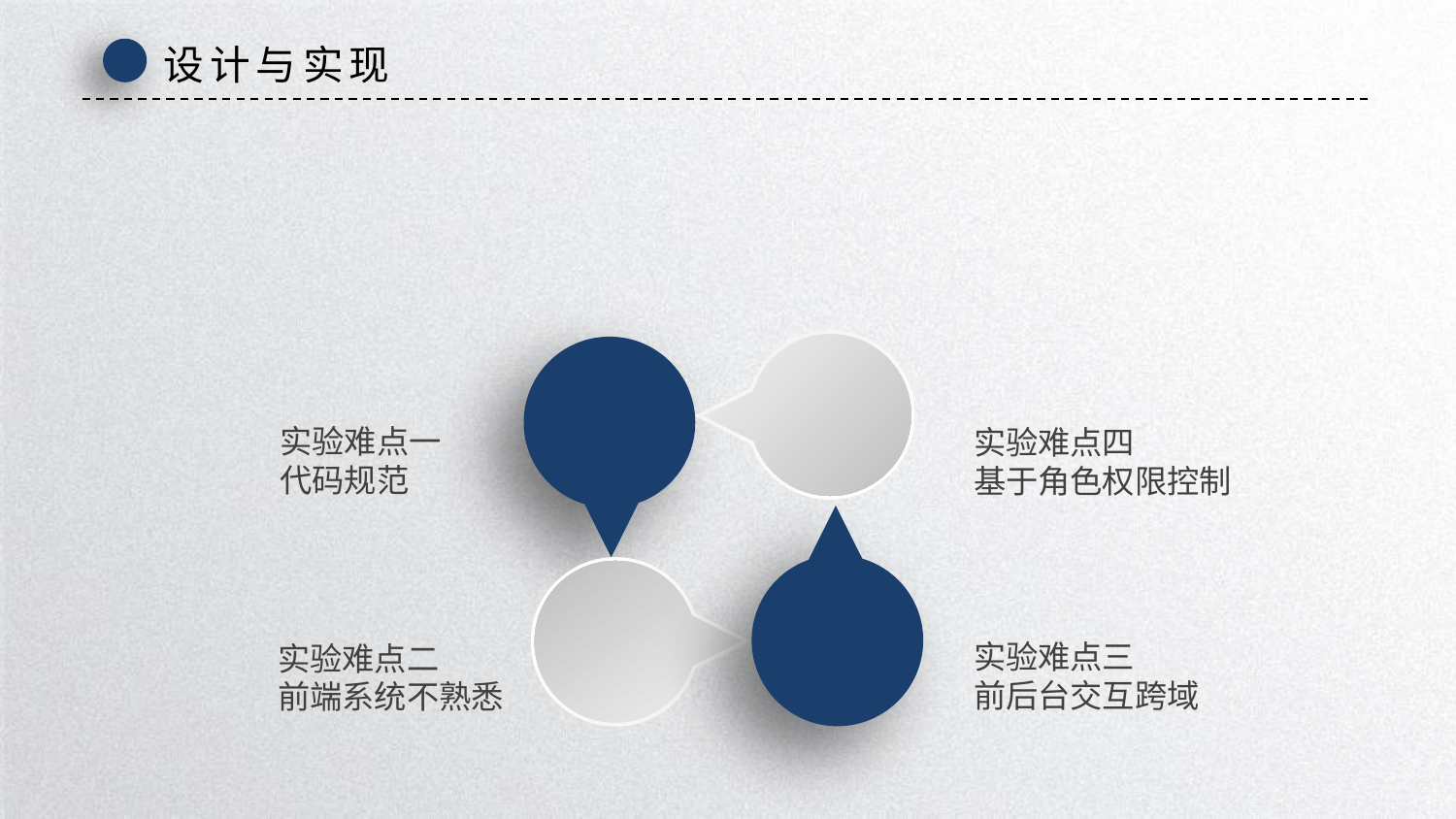

设计与实现

实验难点一
代码规范
实验难点四
基于角色权限控制

实验难点三
前后台交互跨域
实验难点二
前端系统不熟悉